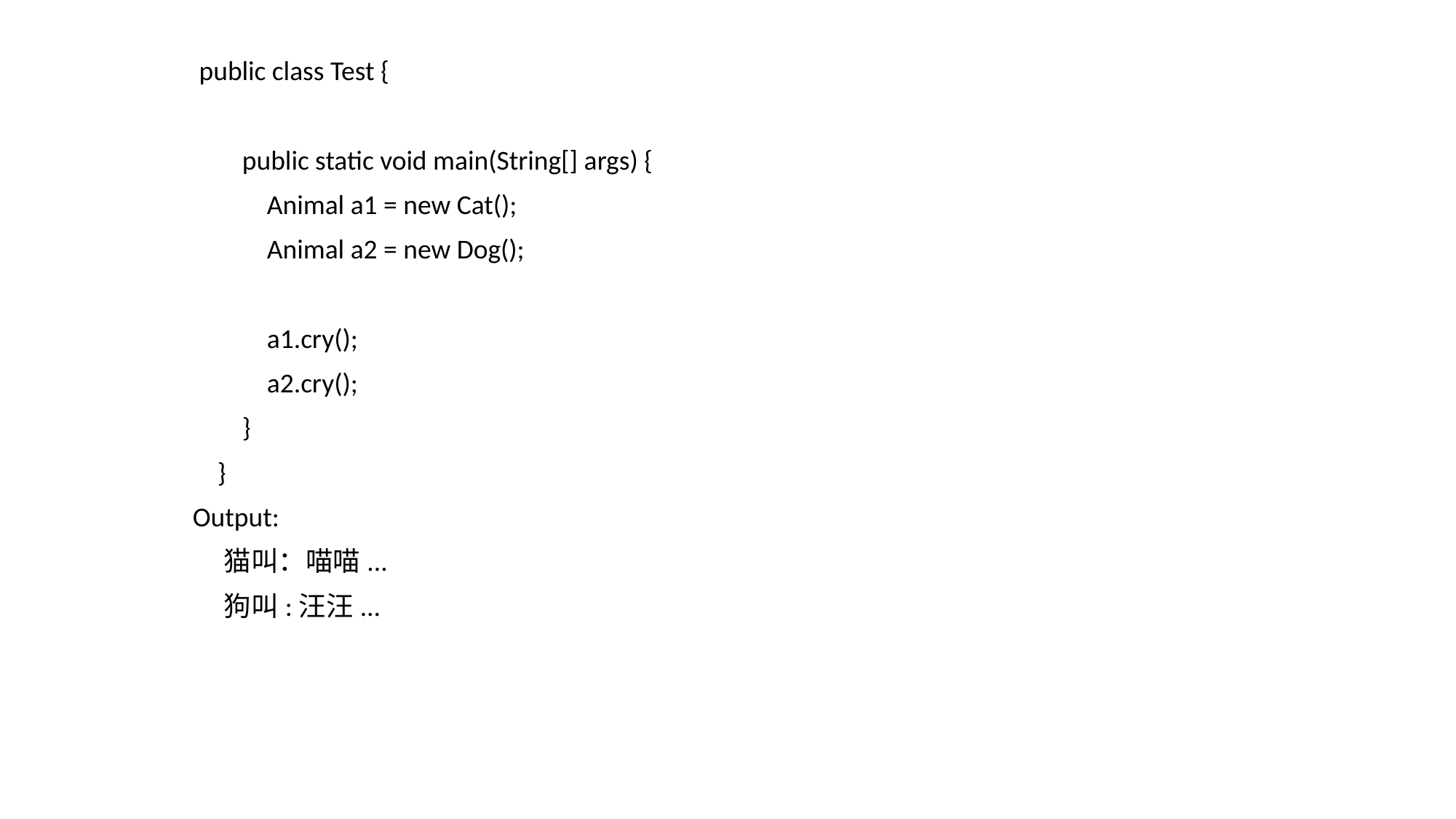

public class Test {

        public static void main(String[] args) {
            Animal a1 = new Cat();
            Animal a2 = new Dog();

            a1.cry();
            a2.cry();
        }
    }
Output:
    猫叫：喵喵...
    狗叫:汪汪...